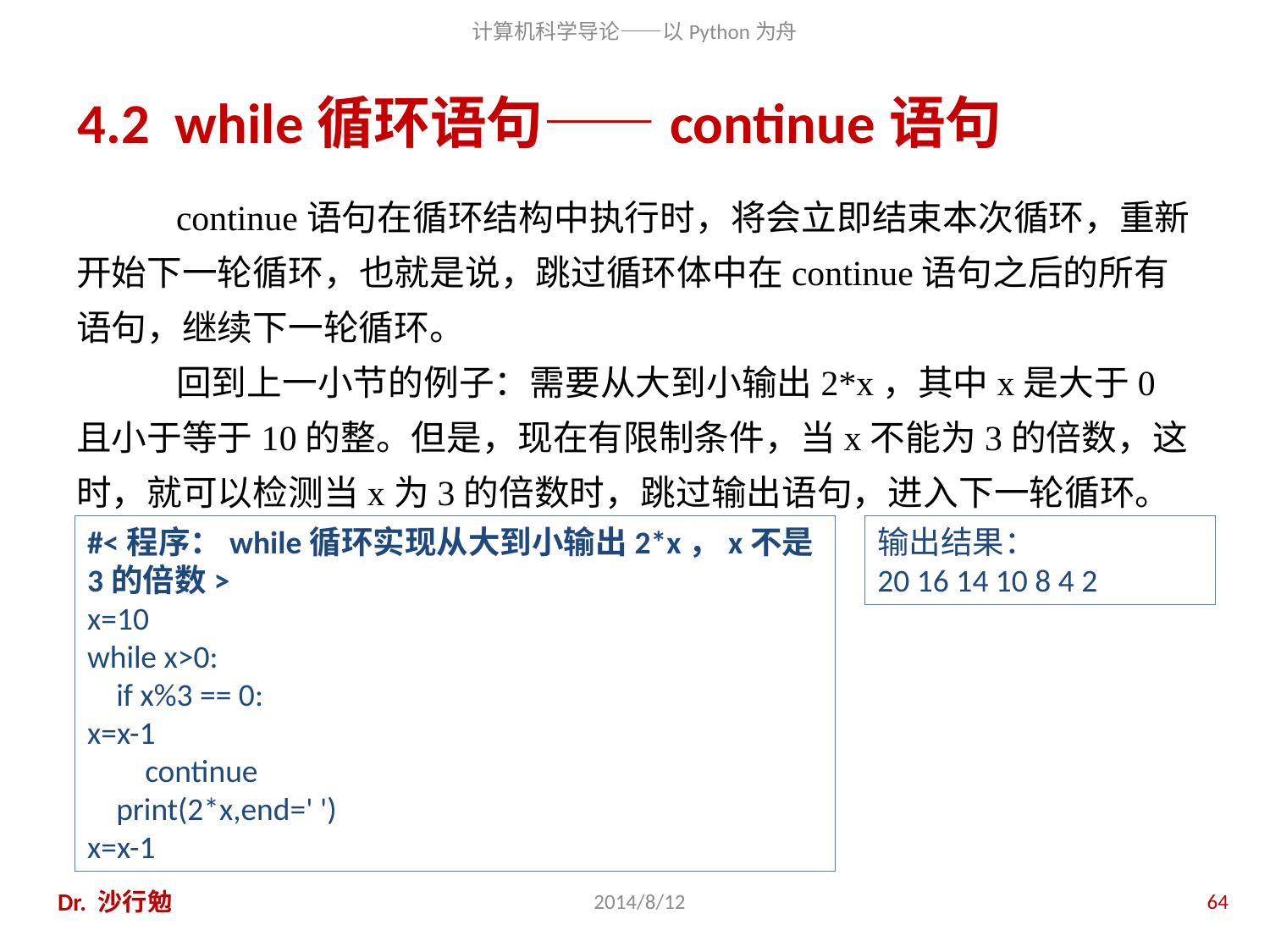

# 4.2  while循环语句——continue语句
continue语句在循环结构中执行时，将会立即结束本次循环，重新开始下一轮循环，也就是说，跳过循环体中在continue语句之后的所有语句，继续下一轮循环。
回到上一小节的例子：需要从大到小输出2*x，其中x是大于0且小于等于10的整。但是，现在有限制条件，当x不能为3的倍数，这时，就可以检测当x为3的倍数时，跳过输出语句，进入下一轮循环。
#<程序：while循环实现从大到小输出2*x，x不是3的倍数>
x=10
while x>0:
    if x%3 == 0:
x=x-1
        continue
    print(2*x,end=' ')
x=x-1
输出结果：
20 16 14 10 8 4 2
Dr. 沙行勉
2014/8/12
64